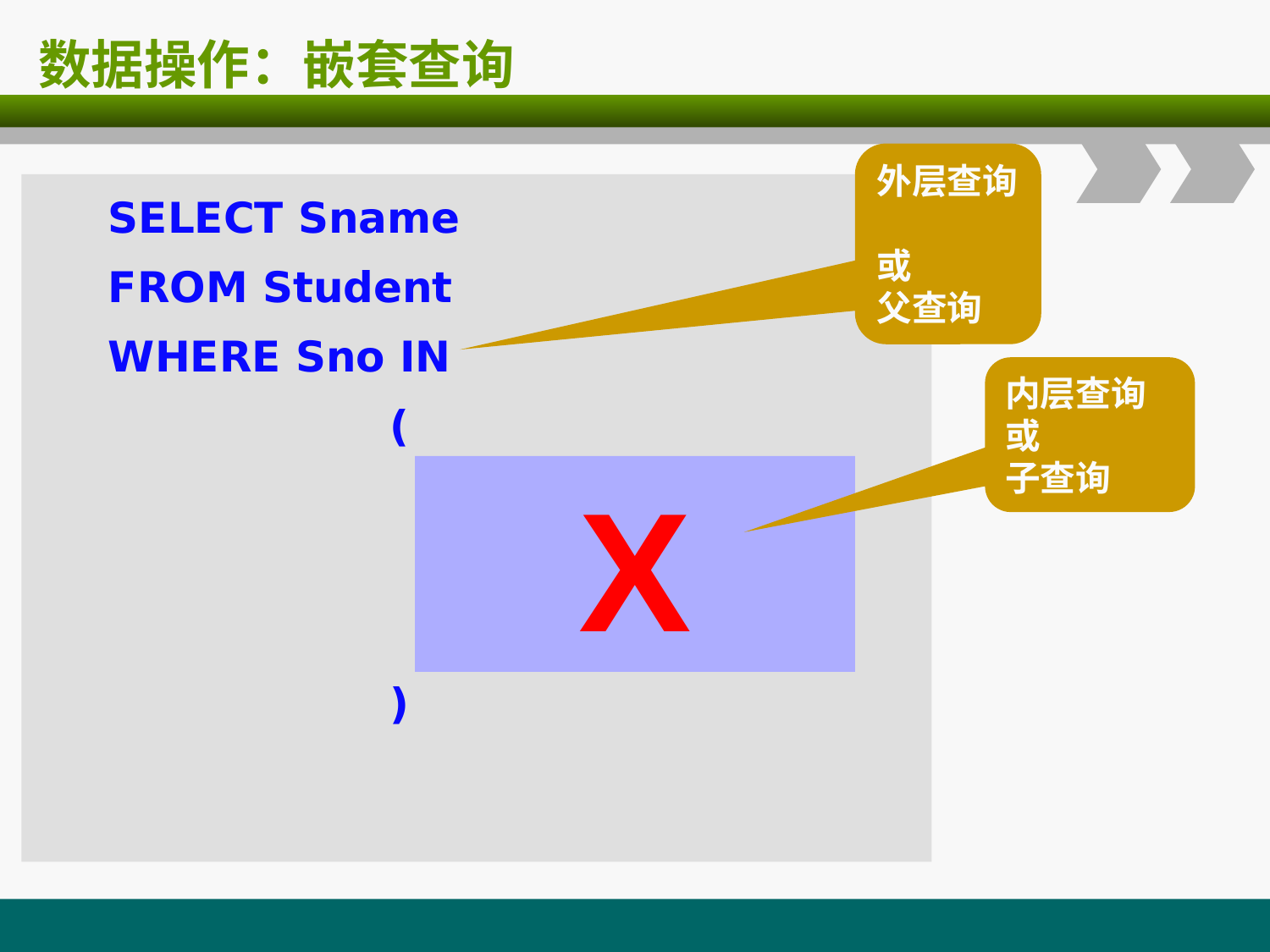

# 数据操作：嵌套查询
外层查询
或
父查询
     SELECT Sname
     FROM Student
     WHERE Sno IN
                        (
                            SELECT Sno
                            FROM SC
                            WHERE Cno= '2'
                        )

内层查询
或
子查询
X